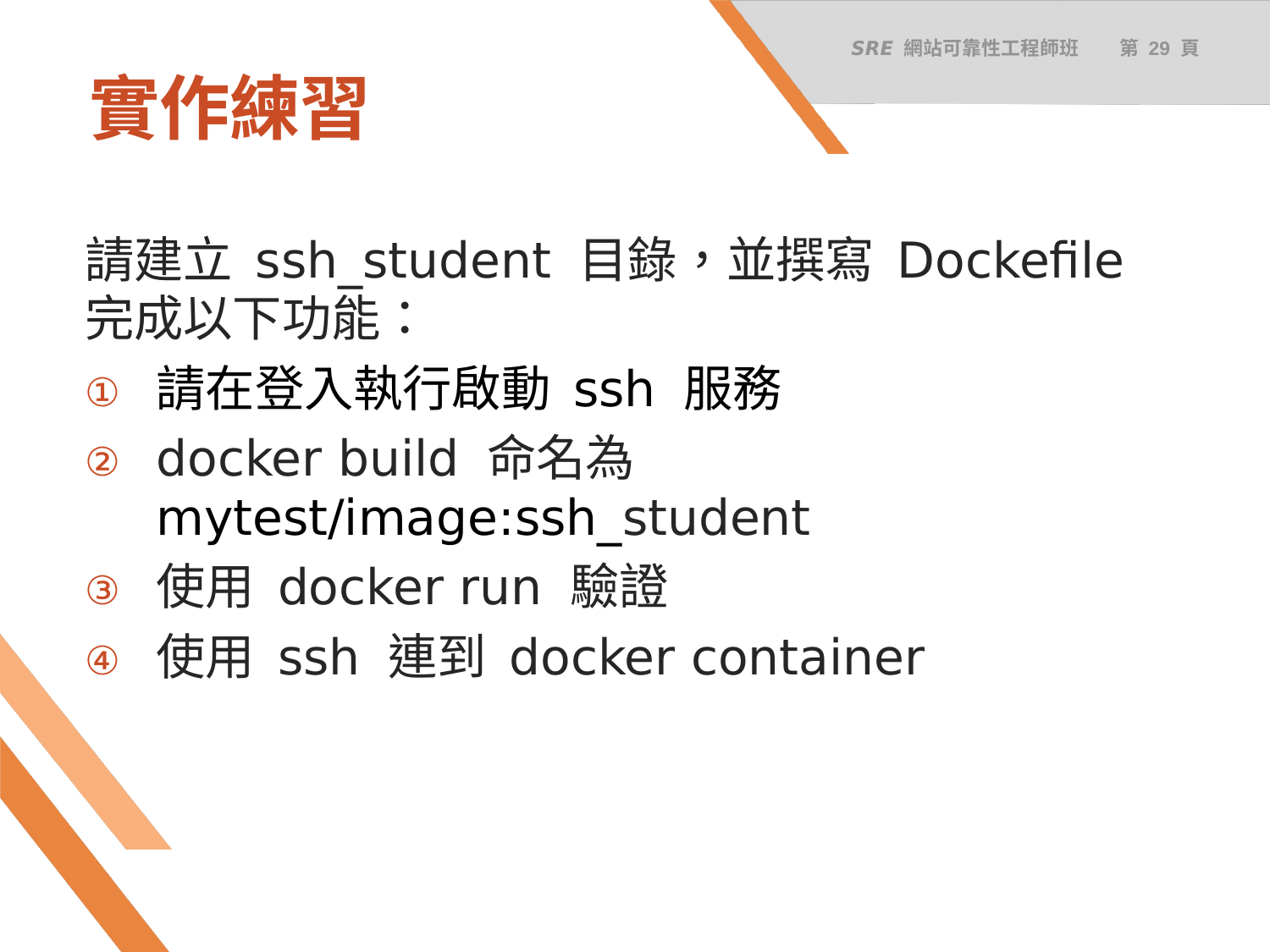

SRE 網站可靠性工程師班
第 29 頁
# 實作練習
請建立 ssh_student 目錄，並撰寫 Dockefile 完成以下功能：
請在登入執行啟動 ssh 服務
docker build 命名為 mytest/image:ssh_student
使用 docker run 驗證
使用 ssh 連到 docker container